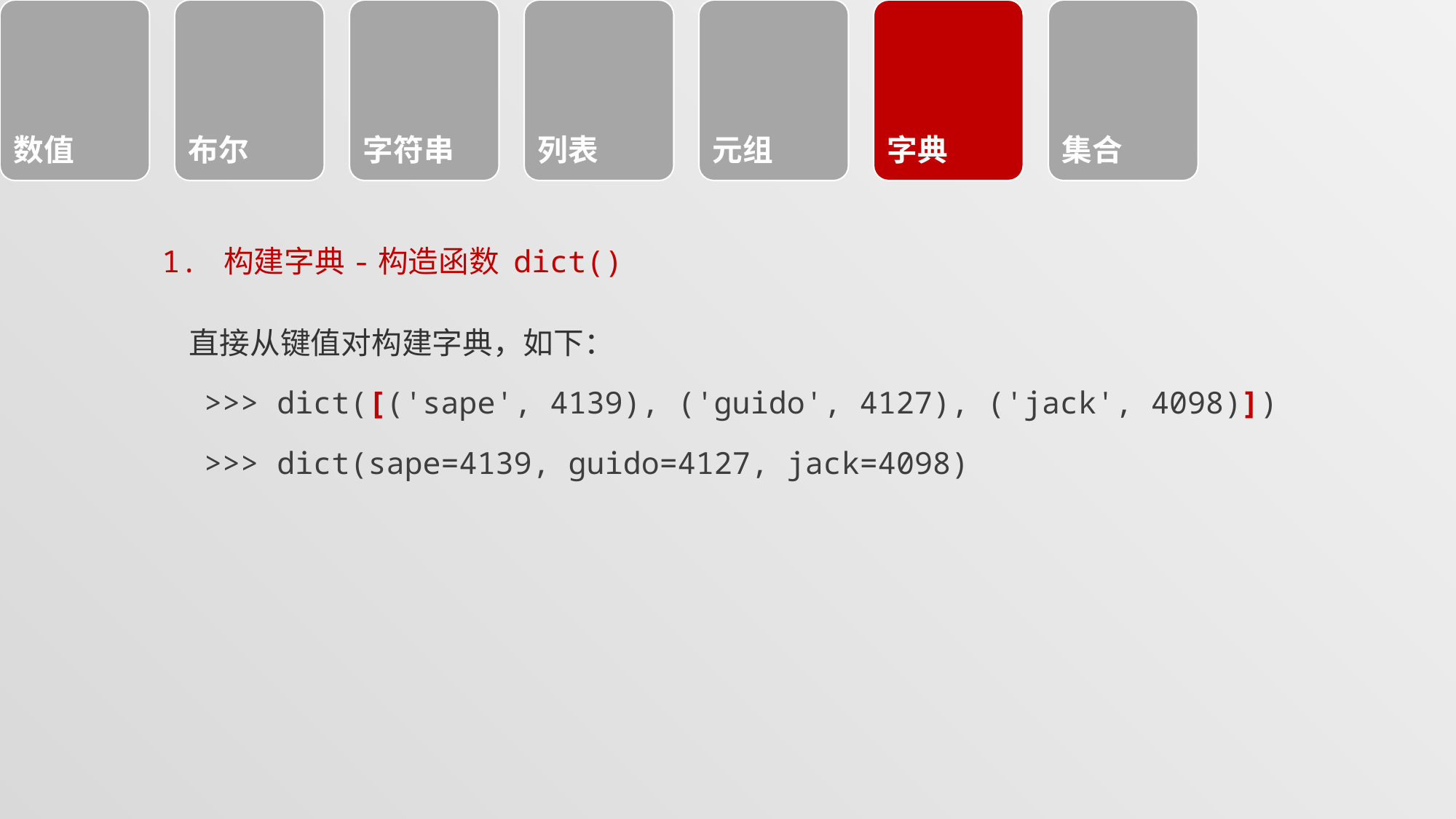

#
1. 构建字典-构造函数 dict()
直接从键值对构建字典，如下：
>>> dict([('sape', 4139), ('guido', 4127), ('jack', 4098)])
>>> dict(sape=4139, guido=4127, jack=4098)